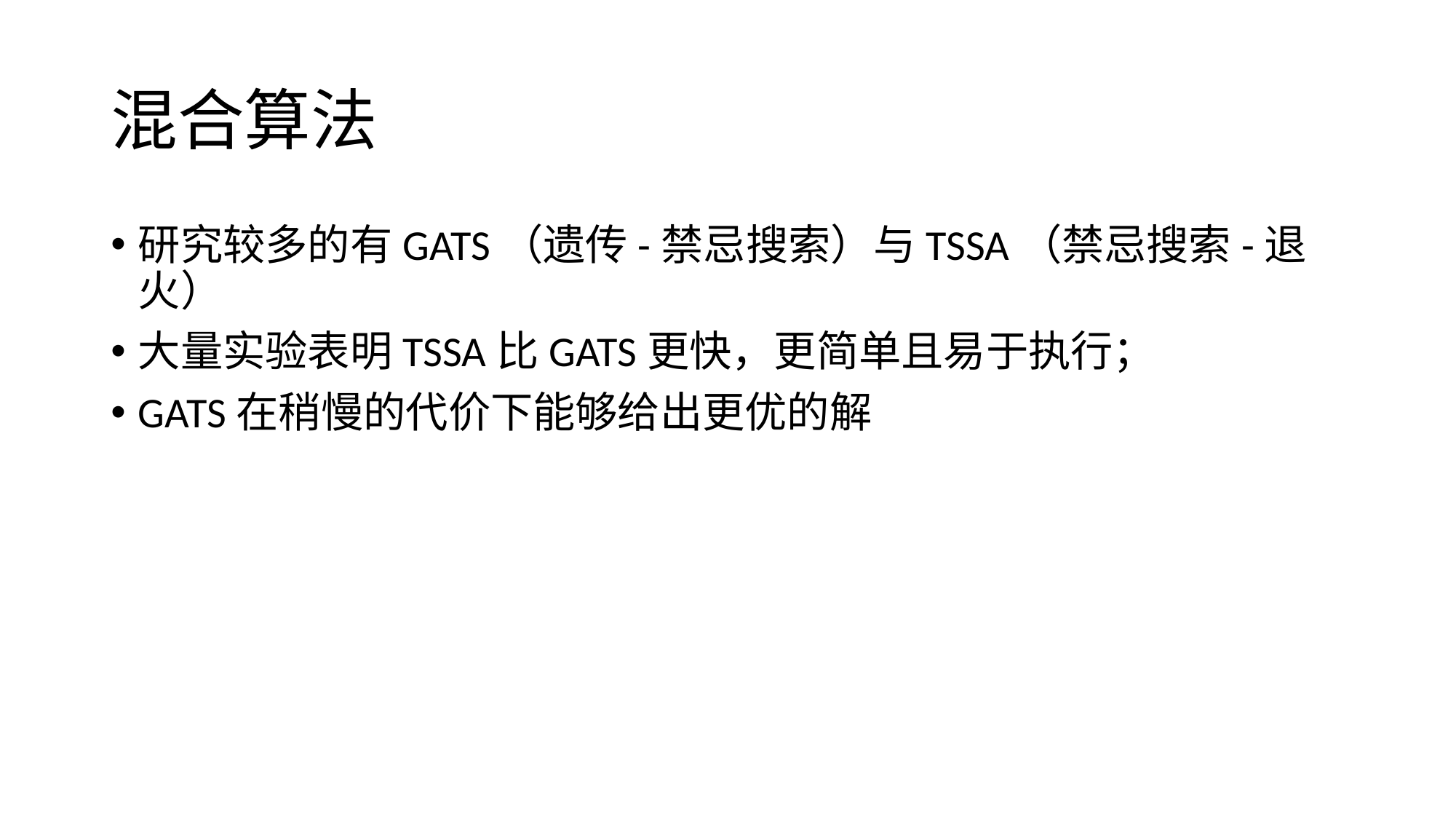

# 混合算法
研究较多的有GATS（遗传-禁忌搜索）与TSSA（禁忌搜索-退火）
大量实验表明TSSA比GATS更快，更简单且易于执行；
GATS在稍慢的代价下能够给出更优的解